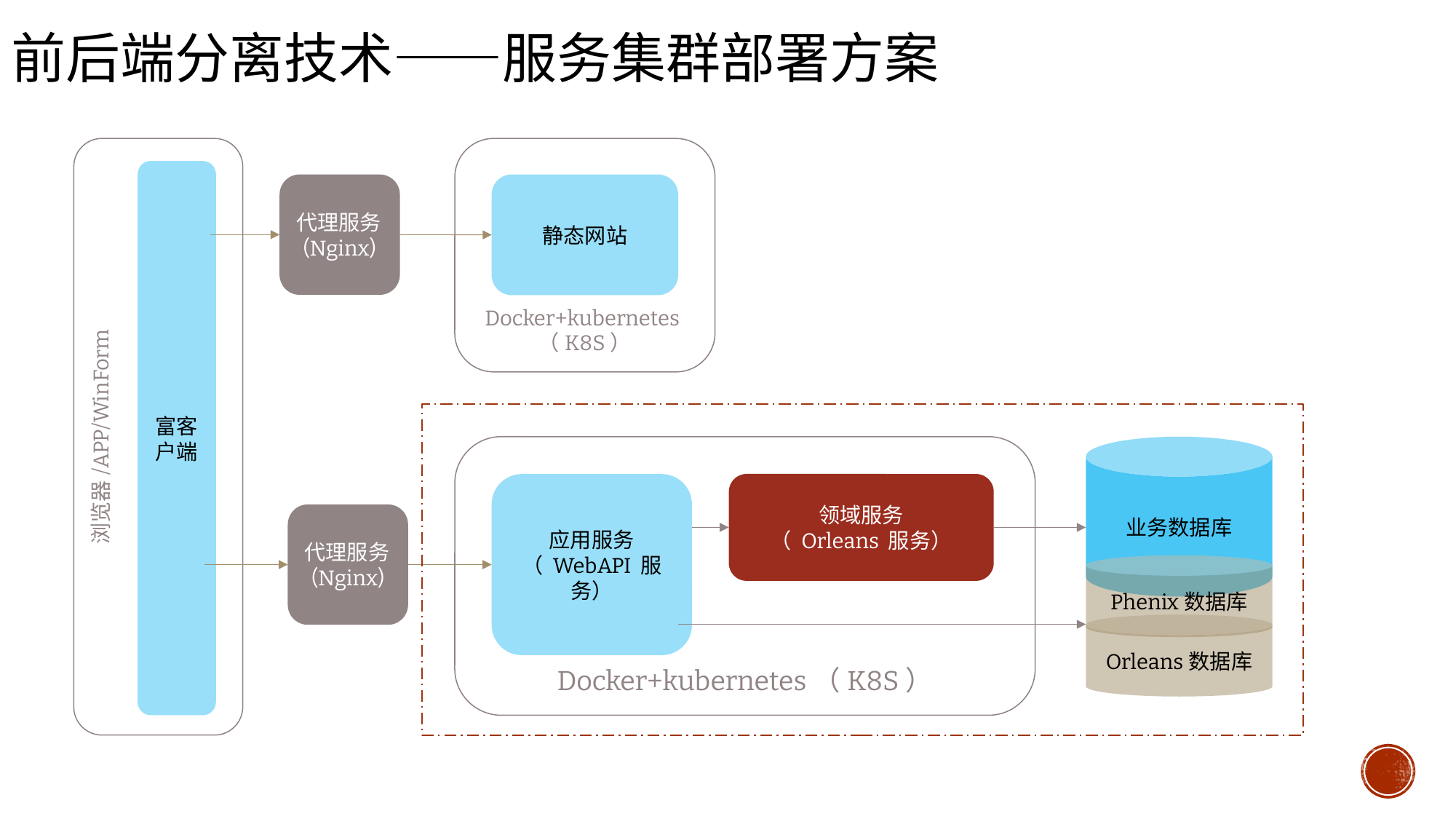

# 前后端分离技术——服务集群部署方案
浏览器/APP/WinForm
Docker+kubernetes（K8S）
富客户端
代理服务(Nginx)
静态网站

Docker+kubernetes（K8S）
业务数据库
领域服务
（ Orleans 服务）
应用服务
（ WebAPI 服务）
代理服务(Nginx)
Phenix数据库
Orleans数据库